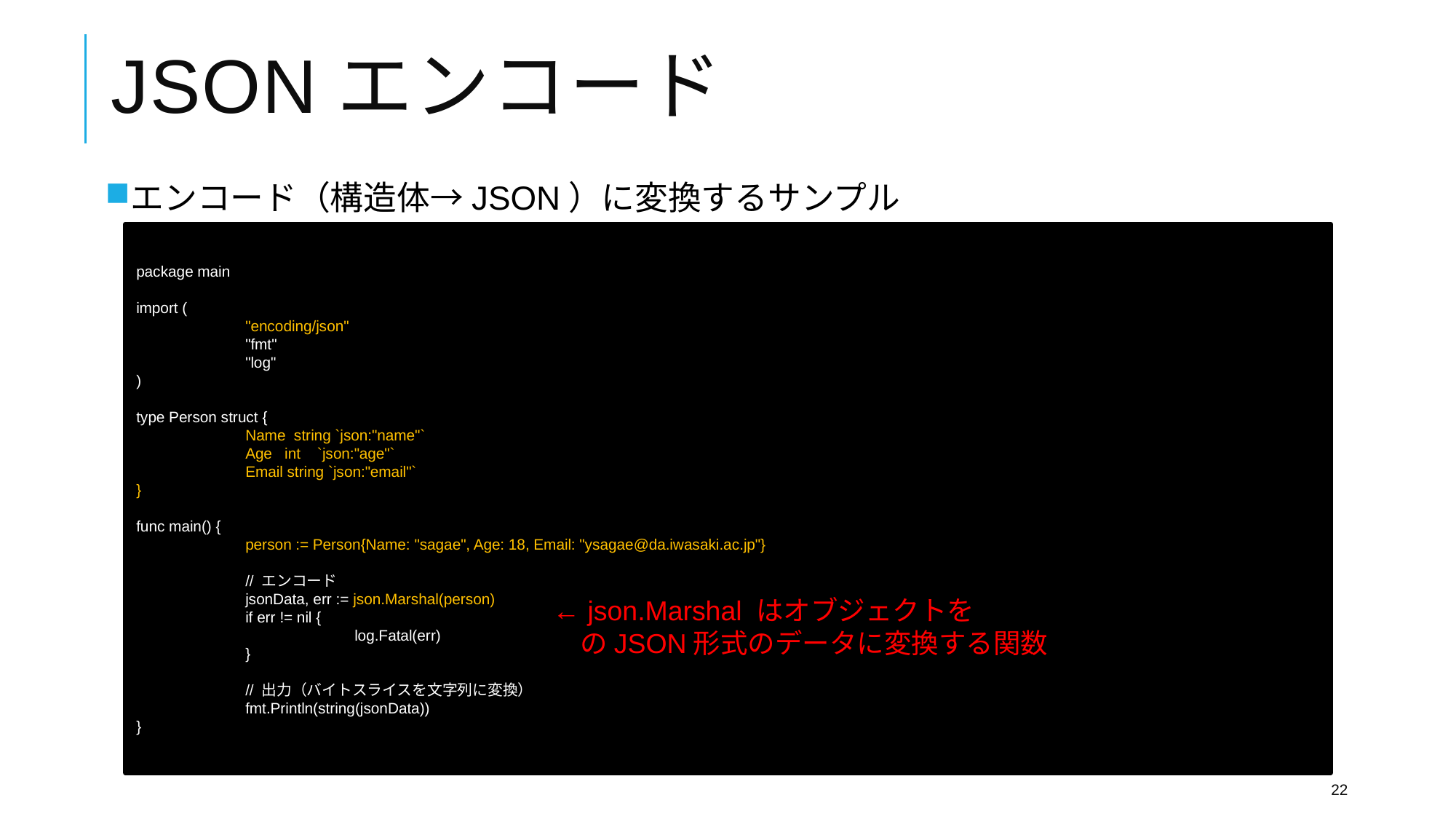

# JSONエンコード
エンコード（構造体→JSON）に変換するサンプル

package main

import (
	"encoding/json"
	"fmt"
	"log"
)

type Person struct {
	Name  string `json:"name"`
	Age   int    `json:"age"`
	Email string `json:"email"`
}

func main() {
	person := Person{Name: "sagae", Age: 18, Email: "ysagae@da.iwasaki.ac.jp"}

	// エンコード
	jsonData, err := json.Marshal(person)
	if err != nil {
		log.Fatal(err)
	}

	// 出力（バイトスライスを文字列に変換）
	fmt.Println(string(jsonData))
}
← json.Marshal はオブジェクトを
　のJSON形式のデータに変換する関数
22